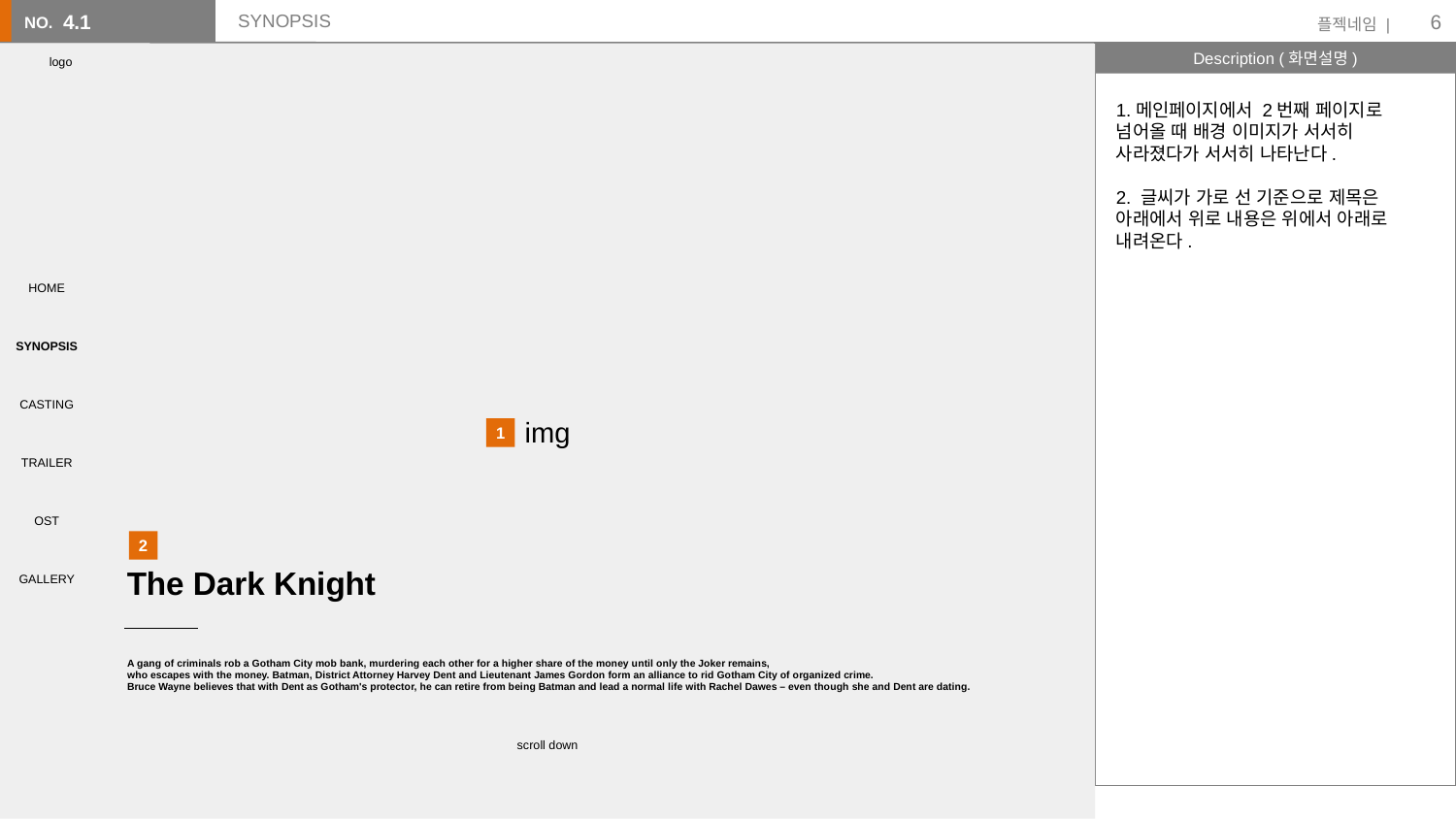

6
4.1
# SYNOPSIS
img
logo

1.메인페이지에서 2번째 페이지로 넘어올 때 배경 이미지가 서서히 사라졌다가 서서히 나타난다.

2. 글씨가 가로 선 기준으로 제목은 아래에서 위로 내용은 위에서 아래로 내려온다.
HOME

  SYNOPSIS

CASTING

TRAILER

OST

GALLERY
1
2
The Dark Knight
A gang of criminals rob a Gotham City mob bank, murdering each other for a higher share of the money until only the Joker remains,
who escapes with the money. Batman, District Attorney Harvey Dent and Lieutenant James Gordon form an alliance to rid Gotham City of organized crime.
Bruce Wayne believes that with Dent as Gotham's protector, he can retire from being Batman and lead a normal life with Rachel Dawes – even though she and Dent are dating.
공지사항
scroll down